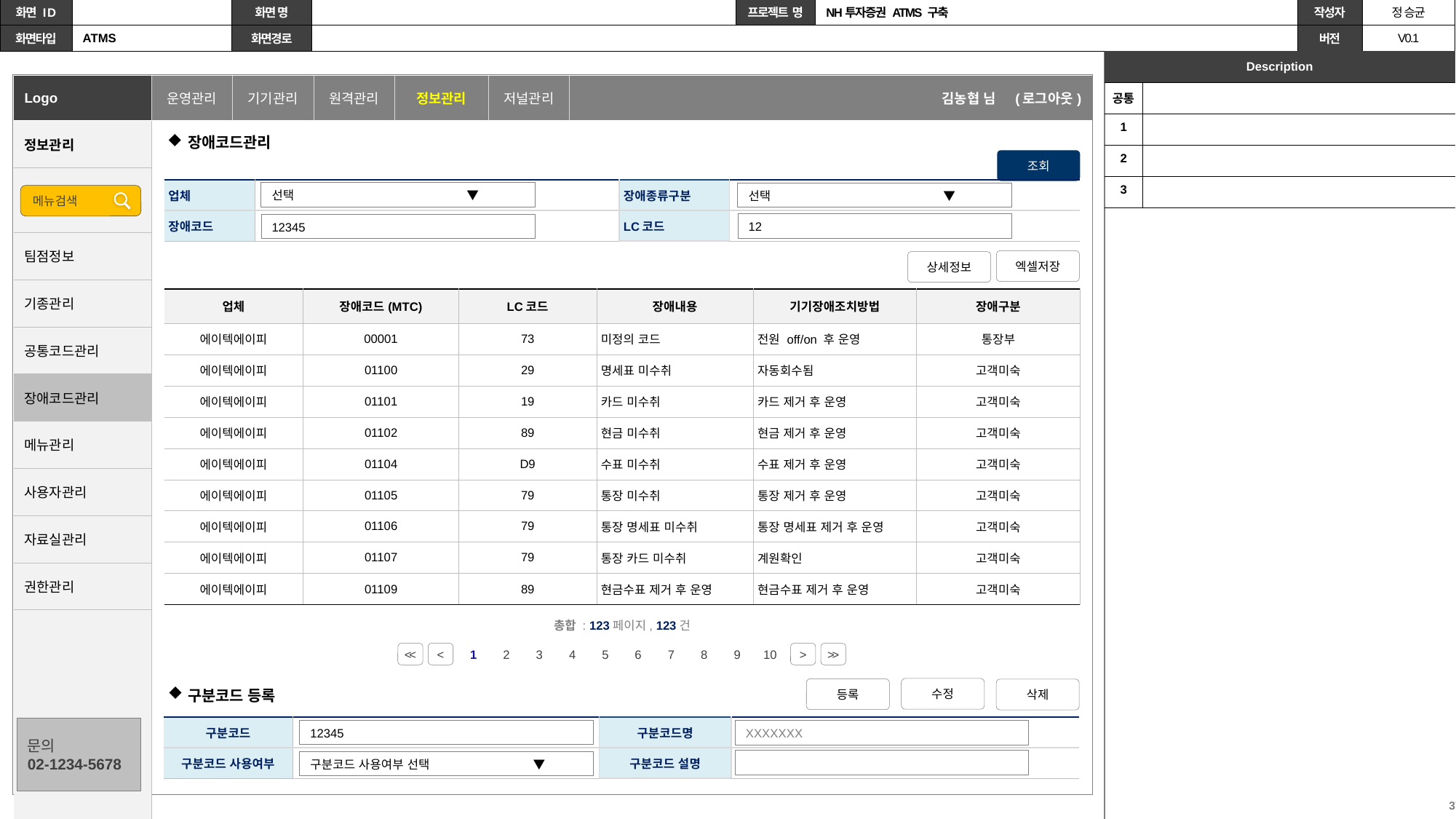

| Description |  |
| --- | --- |
| 공통 |  |
| 1 |  |
| 2 |  |
| 3 |  |
| Logo | 운영관리 | 기기관리 | 원격관리 | 정보관리 | 저널관리 |  | 김농협 님 (로그아웃) |
| --- | --- | --- | --- | --- | --- | --- | --- |
| 정보관리 |  |
| --- | --- |
|  |  |
|  |  |
| 팀점정보 |  |
| 기종관리 |  |
| 공통코드관리 |  |
| 장애코드관리 |  |
| 메뉴관리 |  |
| 사용자관리 |  |
| 자료실관리 |  |
| 권한관리 |  |
|  |  |
장애코드관리
조회
| 업체 |  | 장애종류구분 |  |
| --- | --- | --- | --- |
| 장애코드 |  | LC코드 |  |
선택                                                  ▼
선택                                                  ▼
메뉴검색

12
12345
엑셀저장
상세정보
| 업체 | 장애코드(MTC) | LC코드 | 장애내용 | 기기장애조치방법 | 장애구분 |
| --- | --- | --- | --- | --- | --- |
| 에이텍에이피 | 00001 | 73 | 미정의 코드 | 전원 off/on 후 운영 | 통장부 |
| 에이텍에이피 | 01100 | 29 | 명세표 미수취 | 자동회수됨 | 고객미숙 |
| 에이텍에이피 | 01101 | 19 | 카드 미수취 | 카드 제거 후 운영 | 고객미숙 |
| 에이텍에이피 | 01102 | 89 | 현금 미수취 | 현금 제거 후 운영 | 고객미숙 |
| 에이텍에이피 | 01104 | D9 | 수표 미수취 | 수표 제거 후 운영 | 고객미숙 |
| 에이텍에이피 | 01105 | 79 | 통장 미수취 | 통장 제거 후 운영 | 고객미숙 |
| 에이텍에이피 | 01106 | 79 | 통장 명세표 미수취 | 통장 명세표 제거 후 운영 | 고객미숙 |
| 에이텍에이피 | 01107 | 79 | 통장 카드 미수취 | 계원확인 | 고객미숙 |
| 에이텍에이피 | 01109 | 89 | 현금수표 제거 후 운영 | 현금수표 제거 후 운영 | 고객미숙 |
총합 : 123페이지, 123건
<<
<
1
2
3
4
5
6
7
8
9
10
>
>>
수정
등록
삭제
구분코드 등록
| 구분코드 |  | 구분코드명 |  |
| --- | --- | --- | --- |
| 구분코드 사용여부 |  | 구분코드 설명 |  |
문의
02-1234-5678
12345
XXXXXXX

구분코드 사용여부 선택                              ▼